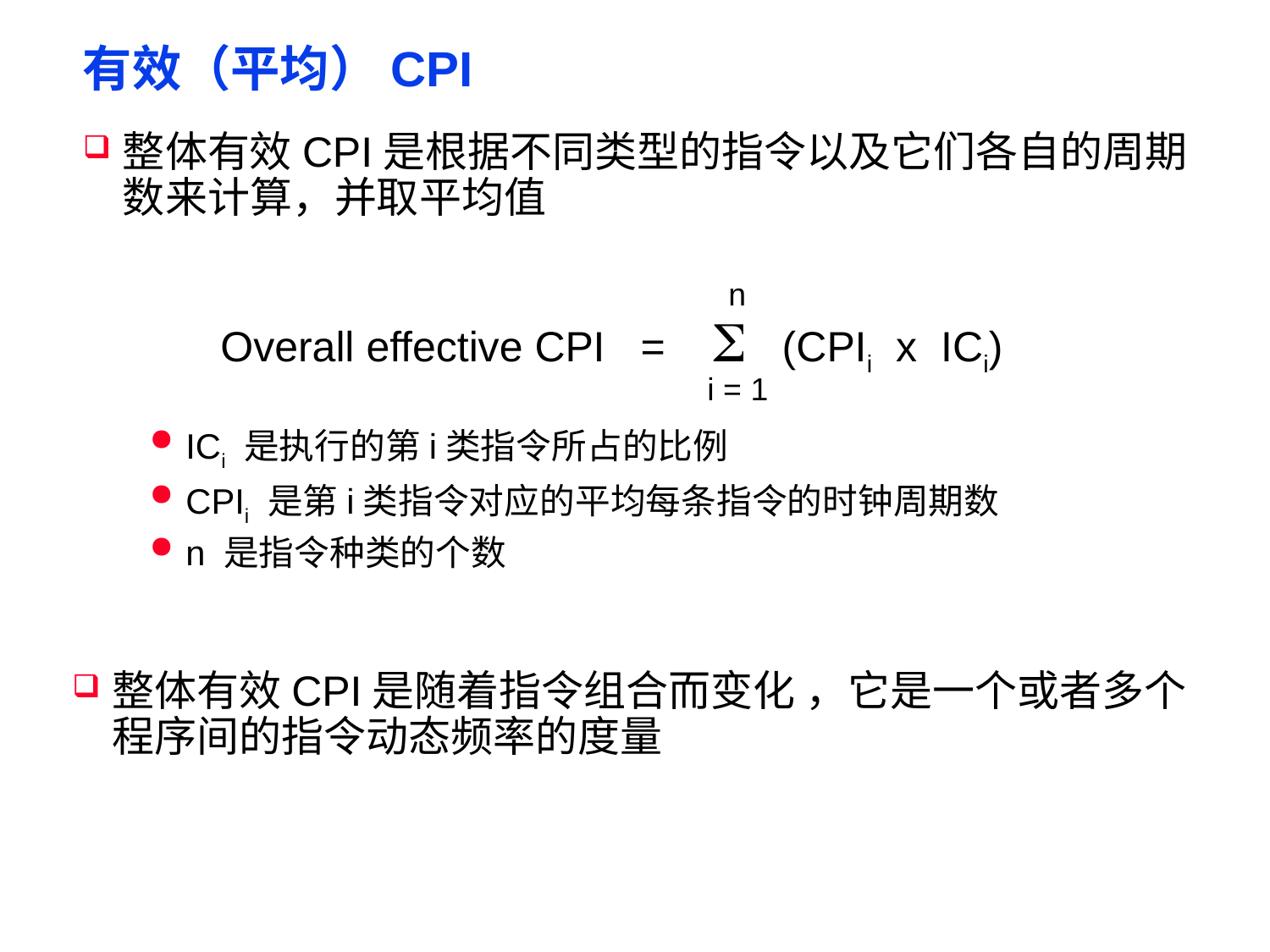

# 有效（平均）CPI
整体有效CPI是根据不同类型的指令以及它们各自的周期数来计算，并取平均值
n
Overall effective CPI   =    Σ   (CPIi  x  ICi)
i = 1
ICi 是执行的第i类指令所占的比例
CPIi 是第i类指令对应的平均每条指令的时钟周期数
n 是指令种类的个数
整体有效CPI是随着指令组合而变化 ，它是一个或者多个程序间的指令动态频率的度量